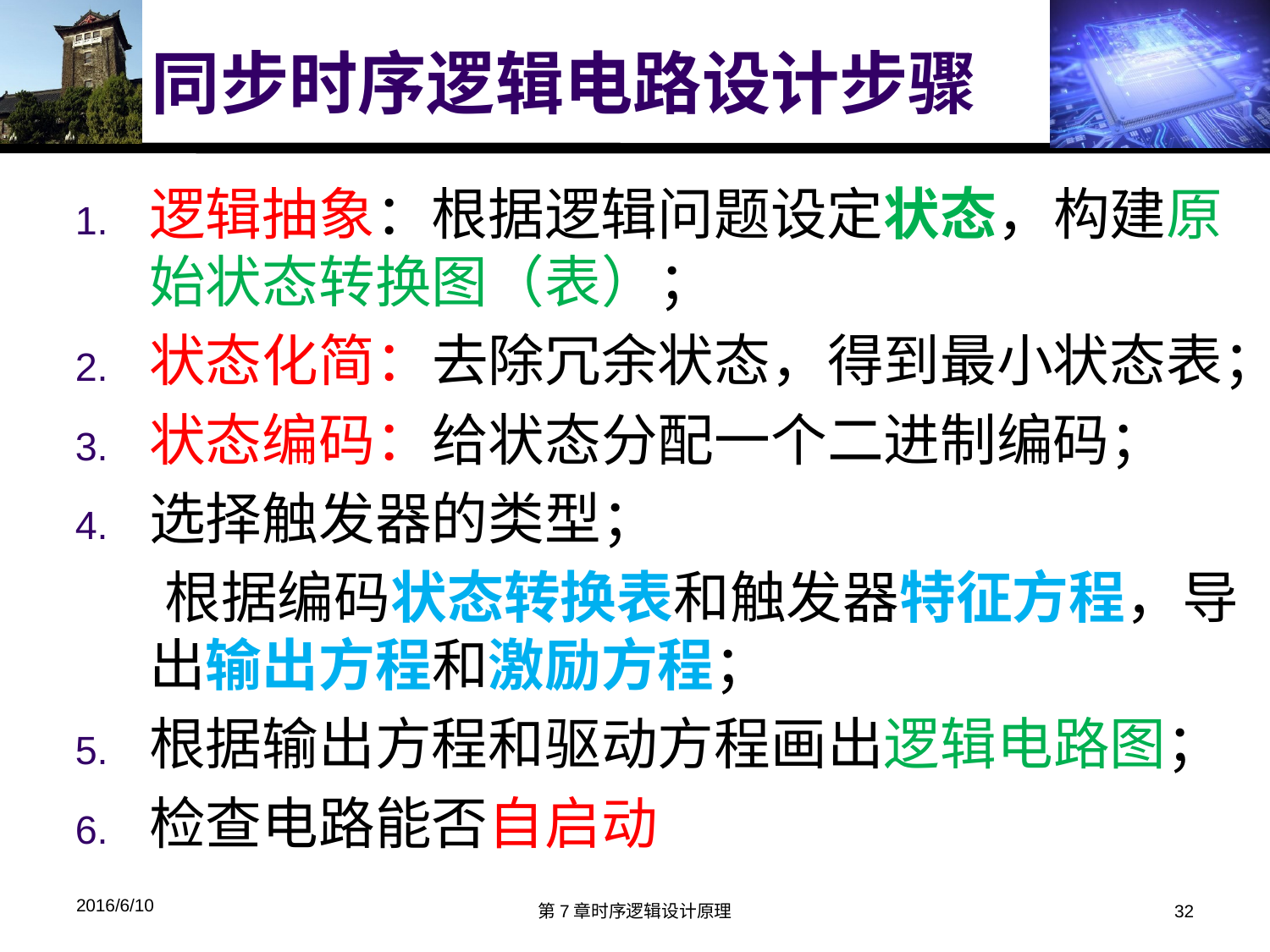

# 同步时序逻辑电路设计步骤
逻辑抽象：根据逻辑问题设定状态，构建原始状态转换图（表）；
状态化简：去除冗余状态，得到最小状态表；
状态编码：给状态分配一个二进制编码；
选择触发器的类型；
      根据编码状态转换表和触发器特征方程，导出输出方程和激励方程；
根据输出方程和驱动方程画出逻辑电路图；
检查电路能否自启动

2016/6/10
第7章时序逻辑设计原理
32